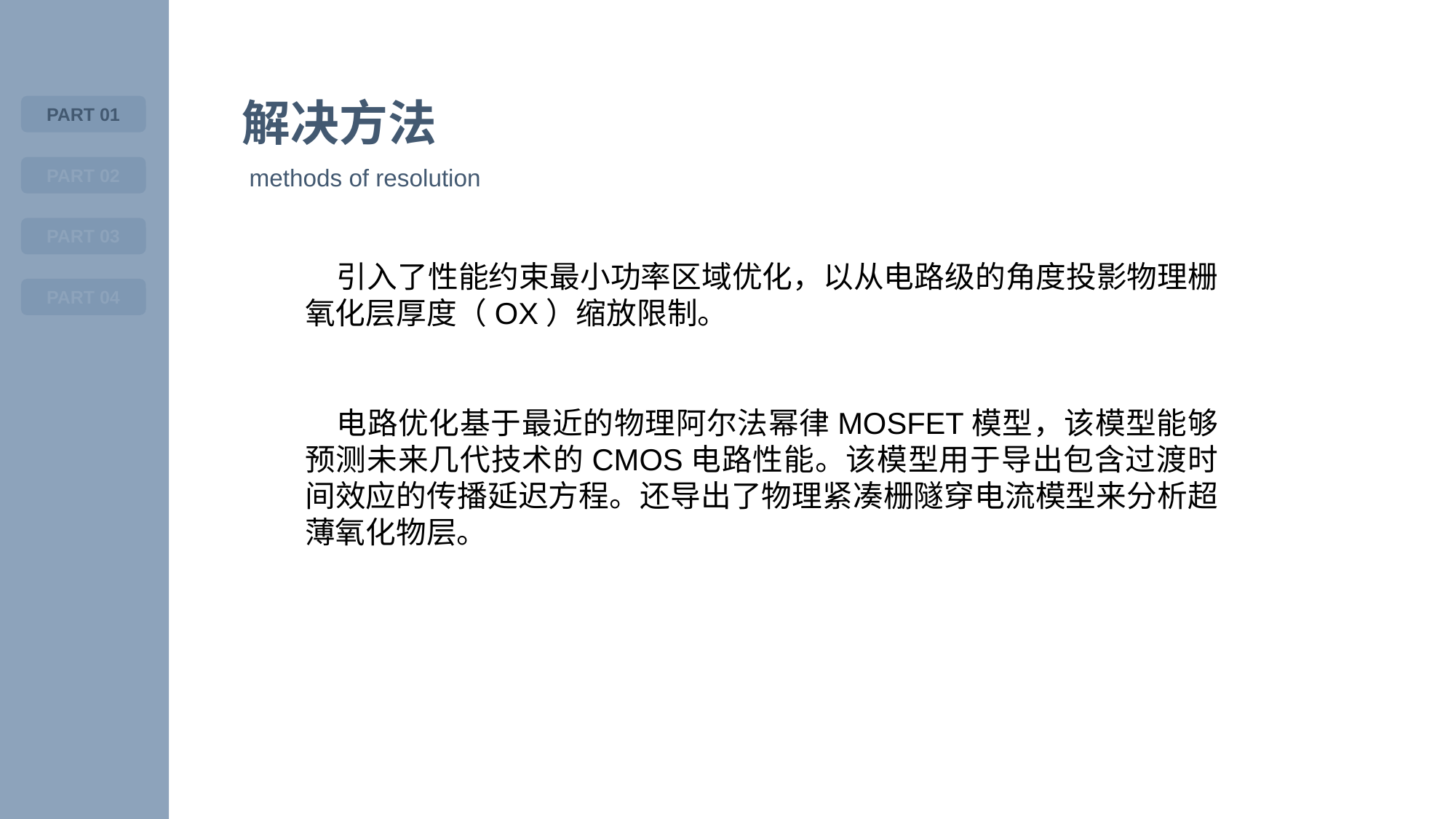

解决方法

PART 01

 methods of resolution
PART 02

PART 03
引入了性能约束最小功率区域优化，以从电路级的角度投影物理栅氧化层厚度（OX）缩放限制。

电路优化基于最近的物理阿尔法幂律MOSFET模型，该模型能够预测未来几代技术的CMOS电路性能。该模型用于导出包含过渡时间效应的传播延迟方程。还导出了物理紧凑栅隧穿电流模型来分析超薄氧化物层。

PART 04